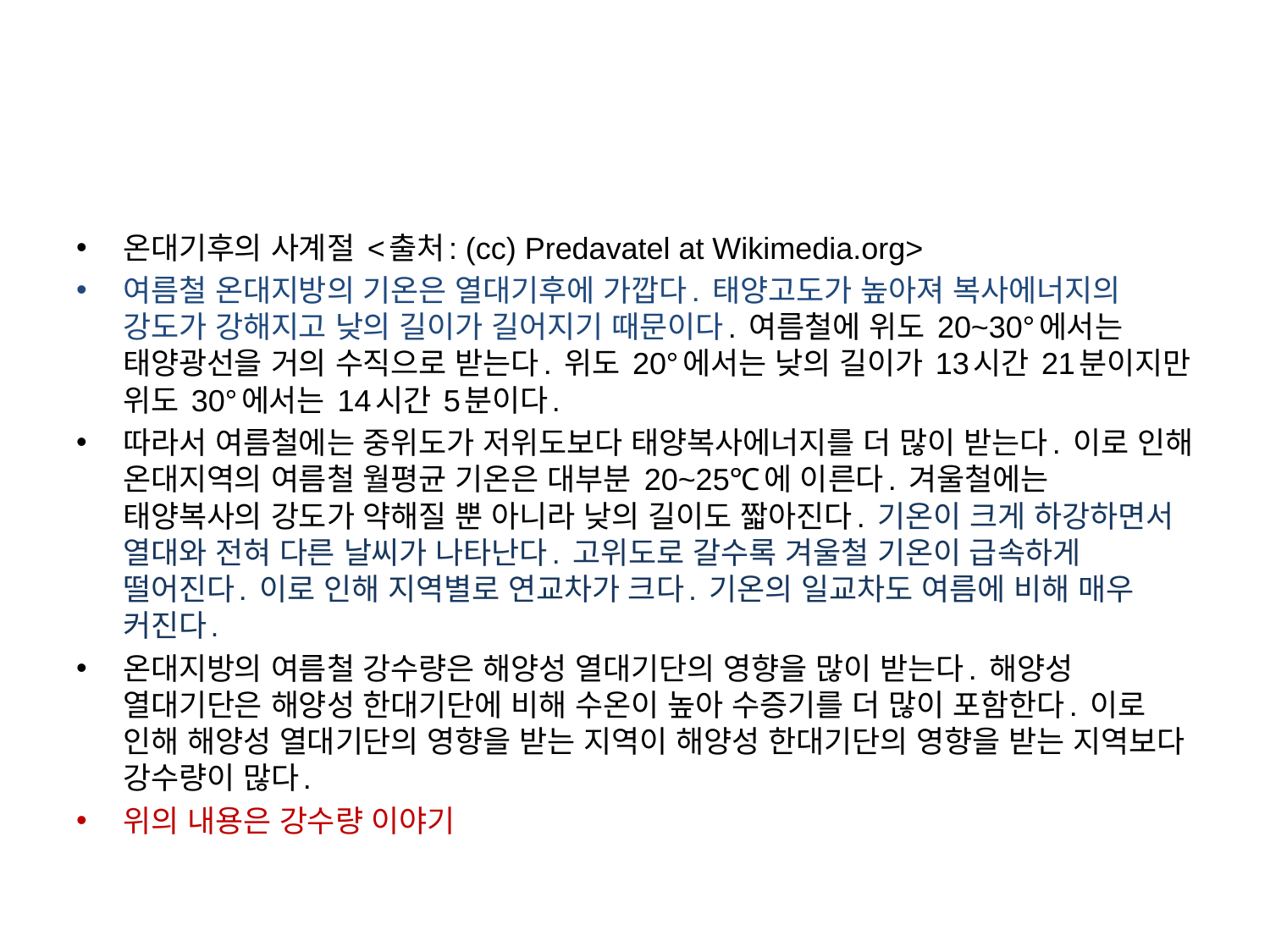

#
온대기후의 사계절 <출처: (cc) Predavatel at Wikimedia.org>
여름철 온대지방의 기온은 열대기후에 가깝다. 태양고도가 높아져 복사에너지의 강도가 강해지고 낮의 길이가 길어지기 때문이다. 여름철에 위도 20~30°에서는 태양광선을 거의 수직으로 받는다. 위도 20°에서는 낮의 길이가 13시간 21분이지만 위도 30°에서는 14시간 5분이다.
따라서 여름철에는 중위도가 저위도보다 태양복사에너지를 더 많이 받는다. 이로 인해 온대지역의 여름철 월평균 기온은 대부분 20~25℃에 이른다. 겨울철에는 태양복사의 강도가 약해질 뿐 아니라 낮의 길이도 짧아진다. 기온이 크게 하강하면서 열대와 전혀 다른 날씨가 나타난다. 고위도로 갈수록 겨울철 기온이 급속하게 떨어진다. 이로 인해 지역별로 연교차가 크다. 기온의 일교차도 여름에 비해 매우 커진다.
온대지방의 여름철 강수량은 해양성 열대기단의 영향을 많이 받는다. 해양성 열대기단은 해양성 한대기단에 비해 수온이 높아 수증기를 더 많이 포함한다. 이로 인해 해양성 열대기단의 영향을 받는 지역이 해양성 한대기단의 영향을 받는 지역보다 강수량이 많다.
위의 내용은 강수량 이야기